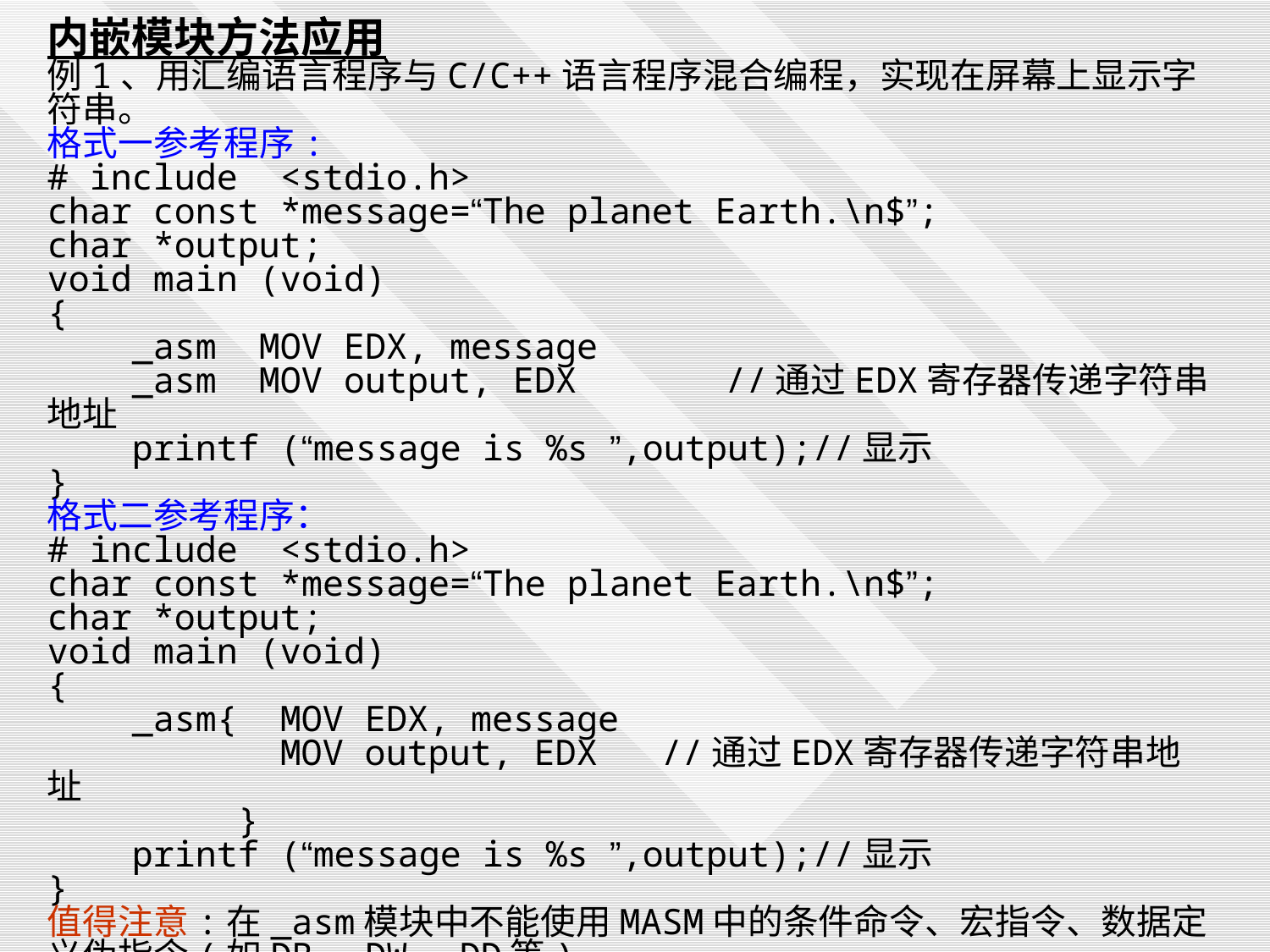

内嵌模块方法应用
例1、用汇编语言程序与C/C++语言程序混合编程，实现在屏幕上显示字符串。
格式一参考程序:
# include  <stdio.h>
char const *message=“The planet Earth.\n$”;
char *output;
void main (void)
{
    _asm  MOV EDX, message
    _asm  MOV output, EDX       //通过EDX寄存器传递字符串地址
    printf (“message is %s ”,output);//显示
}
格式二参考程序：
# include  <stdio.h>
char const *message=“The planet Earth.\n$”;
char *output;
void main (void)
{
    _asm{  MOV EDX, message
           MOV output, EDX   //通过EDX寄存器传递字符串地址
         }
    printf (“message is %s ”,output);//显示
}
值得注意:在_asm模块中不能使用MASM中的条件命令、宏指令、数据定义伪指令(如DB、DW、DD等)